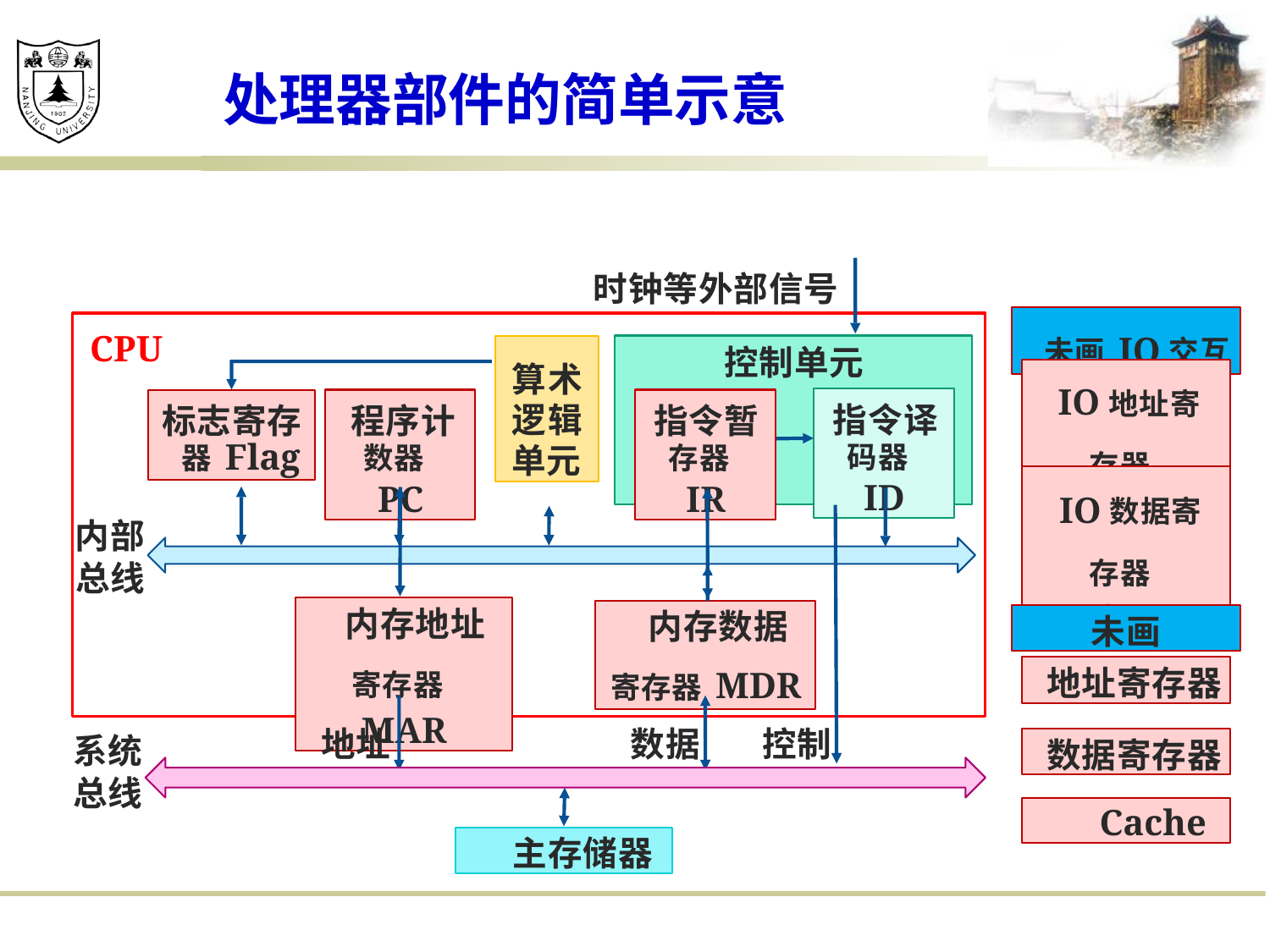

# 处理器部件的简单示意

时钟等外部信号
未画IO交互

CPU

算术 逻辑 单元
控制单元
IO地址寄 存器IOAR

指令译 码器ID
标志寄存 器Flag
程序计 数器PC
指令暂 存器IR

IO数据寄 存器IODR

内部 总线

内存地址 寄存器MAR
内存数据 寄存器MDR
未画
地址寄存器

地址
数据	控制
系统 总线
数据寄存器

Cache
主存储器